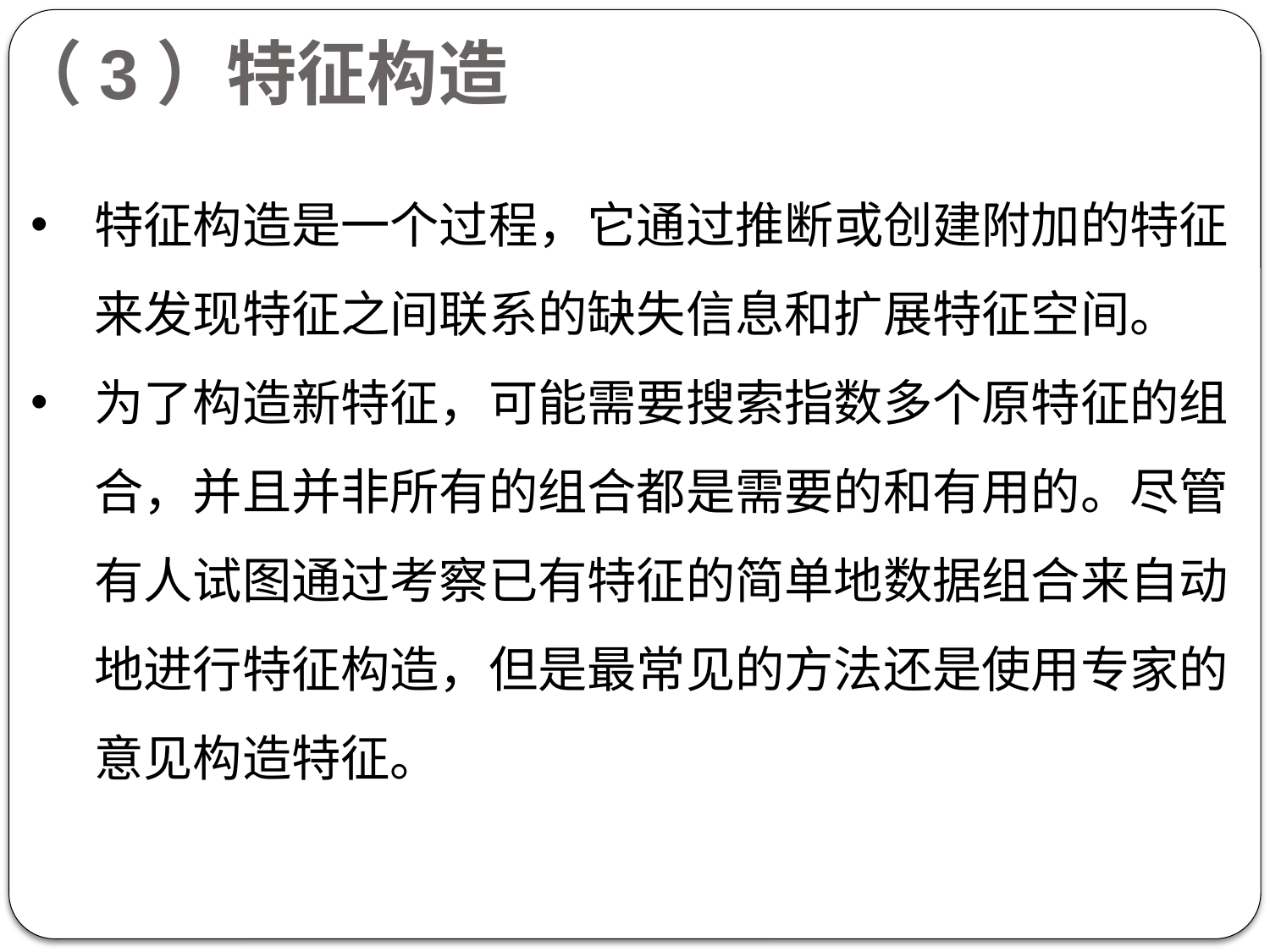

# （3）特征构造
特征构造是一个过程，它通过推断或创建附加的特征来发现特征之间联系的缺失信息和扩展特征空间。
为了构造新特征，可能需要搜索指数多个原特征的组合，并且并非所有的组合都是需要的和有用的。尽管有人试图通过考察已有特征的简单地数据组合来自动地进行特征构造，但是最常见的方法还是使用专家的意见构造特征。